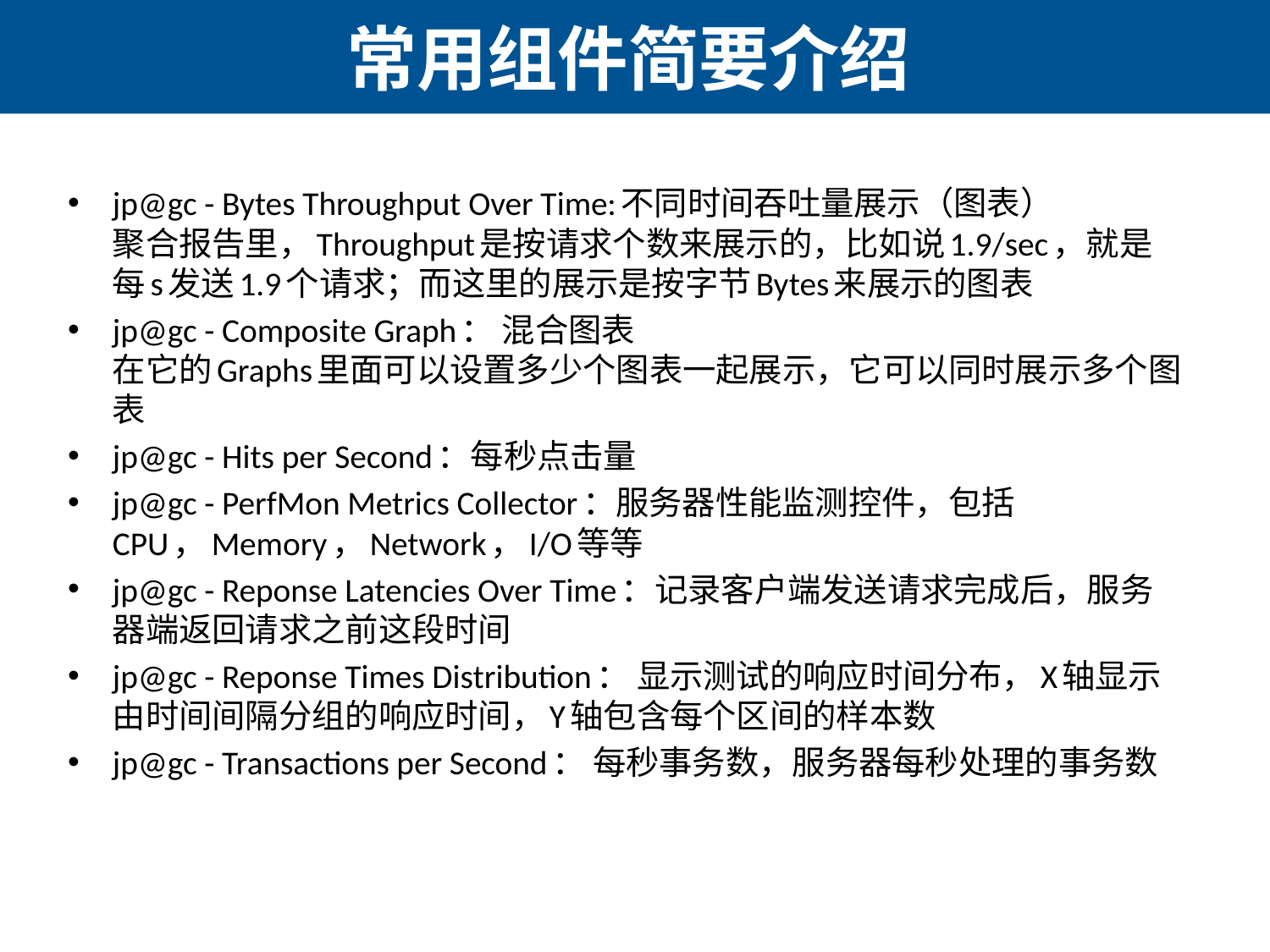

# 常用组件简要介绍
jp@gc - Bytes Throughput Over Time:不同时间吞吐量展示（图表）
聚合报告里，Throughput是按请求个数来展示的，比如说1.9/sec，就是每s发送1.9个请求；而这里的展示是按字节Bytes来展示的图表
jp@gc - Composite Graph： 混合图表
在它的Graphs里面可以设置多少个图表一起展示，它可以同时展示多个图表
jp@gc - Hits per Second：每秒点击量
jp@gc - PerfMon Metrics Collector：服务器性能监测控件，包括CPU，Memory，Network，I/O等等
jp@gc - Reponse Latencies Over Time：记录客户端发送请求完成后，服务器端返回请求之前这段时间
jp@gc - Reponse Times Distribution： 显示测试的响应时间分布，X轴显示由时间间隔分组的响应时间，Y轴包含每个区间的样本数
jp@gc - Transactions per Second： 每秒事务数，服务器每秒处理的事务数